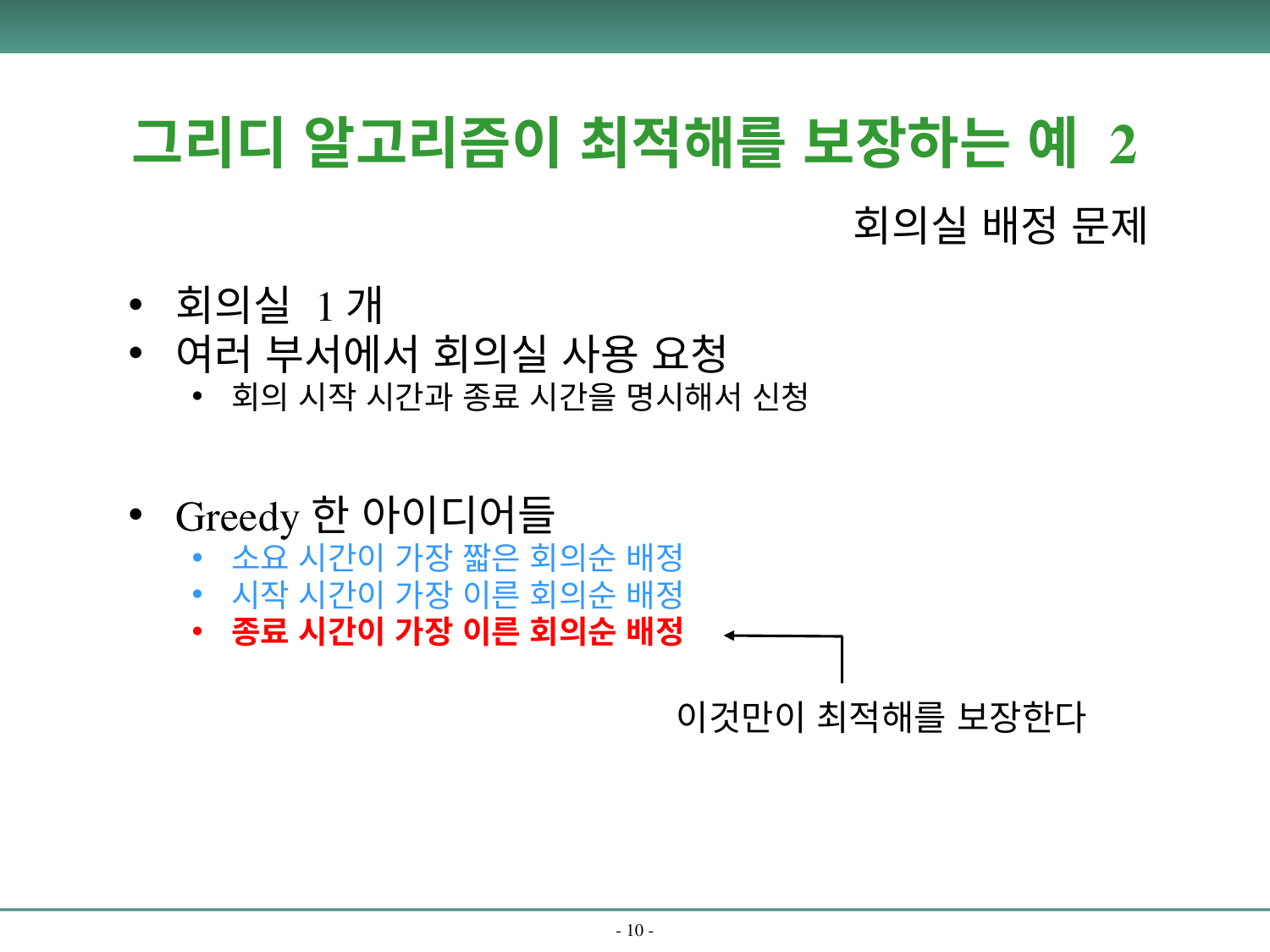

# 그리디 알고리즘이 최적해를 보장하는 예 2
회의실 배정 문제
회의실 1개
여러 부서에서 회의실 사용 요청
회의 시작 시간과 종료 시간을 명시해서 신청
Greedy한 아이디어들
소요 시간이 가장 짧은 회의순 배정
시작 시간이 가장 이른 회의순 배정
종료 시간이 가장 이른 회의순 배정

이것만이 최적해를 보장한다